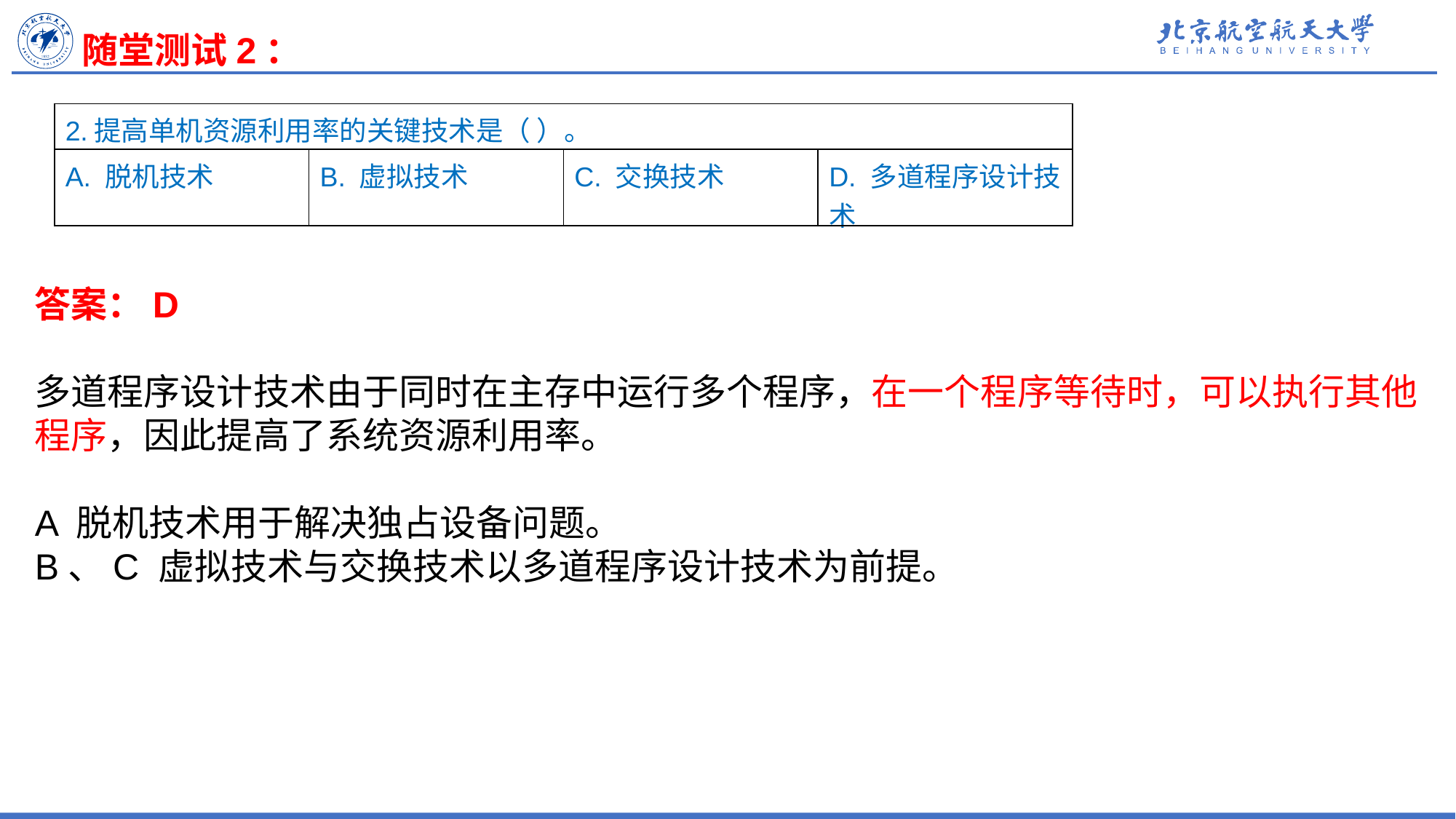

随堂测试2：
| 2.提高单机资源利用率的关键技术是（ ）。 |  |  |  |
| --- | --- | --- | --- |
| A. 脱机技术 | B. 虚拟技术 | C. 交换技术 | D. 多道程序设计技术 |
答案：D

多道程序设计技术由于同时在主存中运行多个程序，在一个程序等待时，可以执行其他程序，因此提高了系统资源利用率。

A 脱机技术用于解决独占设备问题。
B、C 虚拟技术与交换技术以多道程序设计技术为前提。
6